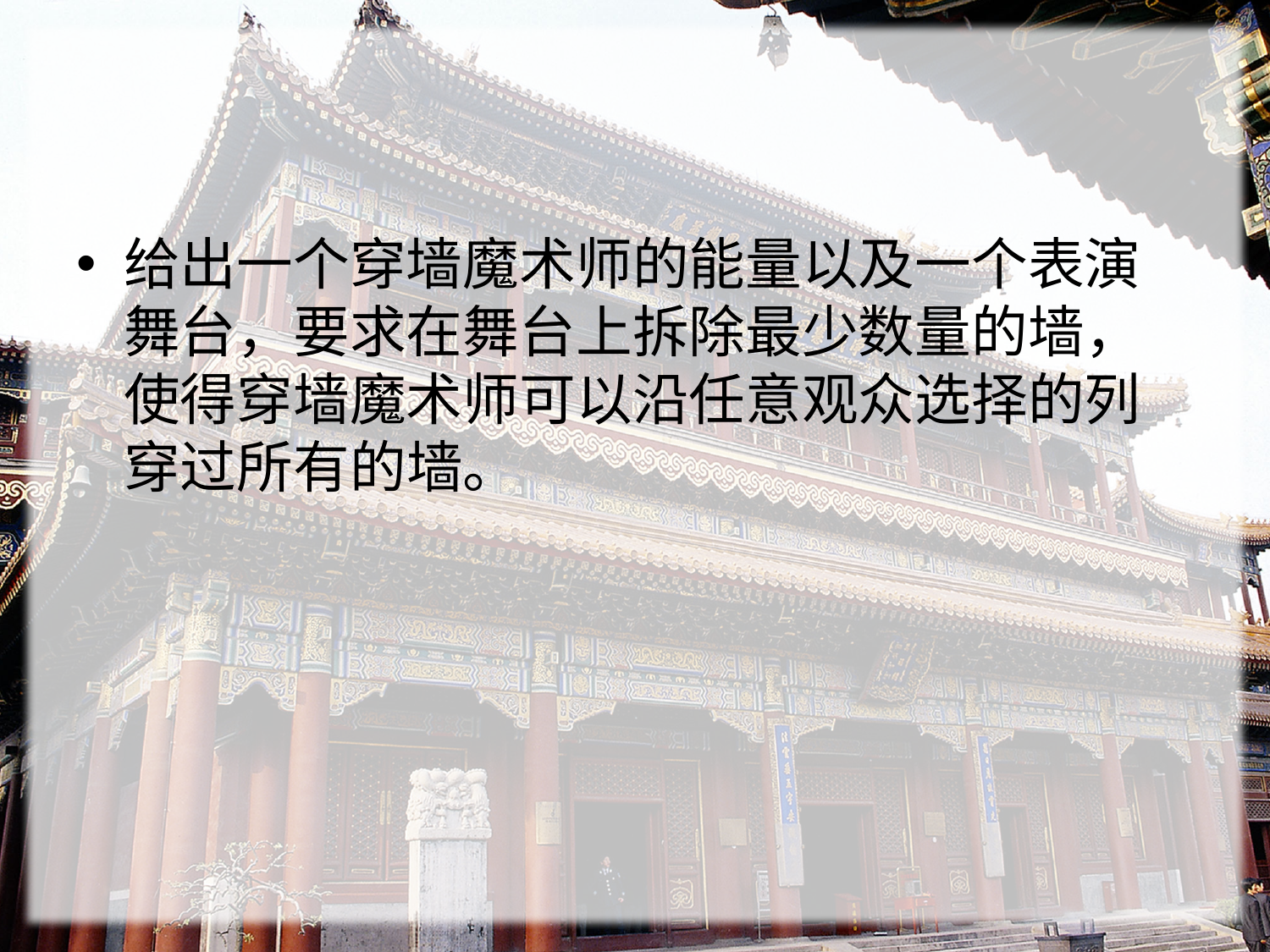

#
给出一个穿墙魔术师的能量以及一个表演舞台，要求在舞台上拆除最少数量的墙，使得穿墙魔术师可以沿任意观众选择的列穿过所有的墙。